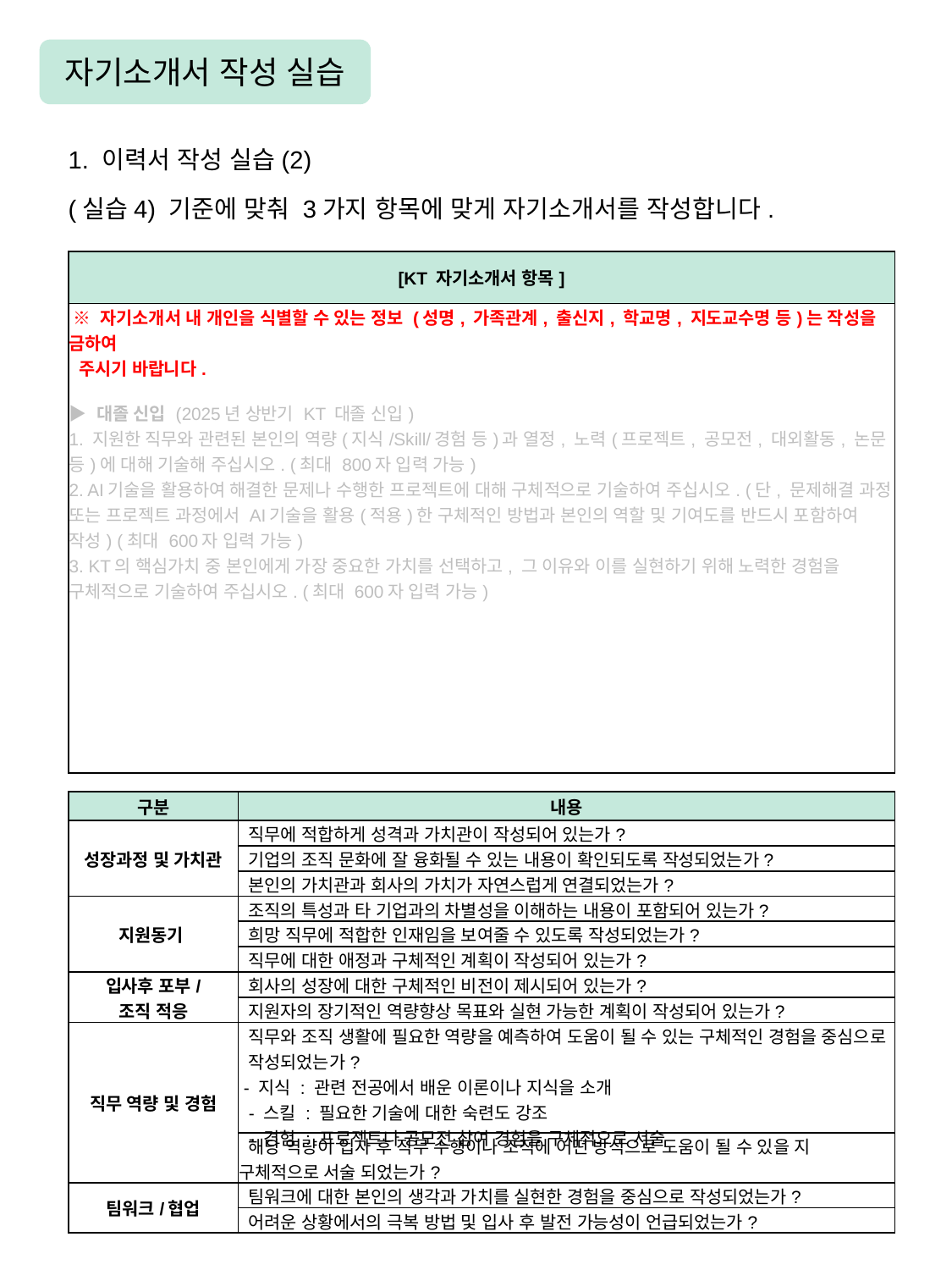

자기소개서 작성 실습
1. 이력서 작성 실습(2)
(실습4) 기준에 맞춰 3가지 항목에 맞게 자기소개서를 작성합니다.
| [KT 자기소개서 항목] |
| --- |
| ※ 자기소개서 내 개인을 식별할 수 있는 정보 (성명, 가족관계, 출신지, 학교명, 지도교수명 등)는 작성을 금하여 주시기 바랍니다.   ▶ 대졸 신입 (2025년 상반기 KT 대졸 신입) 1. 지원한 직무와 관련된 본인의 역량(지식/Skill/경험 등)과 열정, 노력(프로젝트, 공모전, 대외활동, 논문 등)에 대해 기술해 주십시오. (최대 800자 입력 가능) 2. AI기술을 활용하여 해결한 문제나 수행한 프로젝트에 대해 구체적으로 기술하여 주십시오. (단, 문제해결 과정 또는 프로젝트 과정에서 AI기술을 활용(적용)한 구체적인 방법과 본인의 역할 및 기여도를 반드시 포함하여 작성) (최대 600자 입력 가능) 3. KT의 핵심가치 중 본인에게 가장 중요한 가치를 선택하고, 그 이유와 이를 실현하기 위해 노력한 경험을 구체적으로 기술하여 주십시오. (최대 600자 입력 가능) |
| 구분 | 내용 |
| --- | --- |
| 성장과정 및 가치관 | 직무에 적합하게 성격과 가치관이 작성되어 있는가? |
|  | 기업의 조직 문화에 잘 융화될 수 있는 내용이 확인되도록 작성되었는가? |
|  | 본인의 가치관과 회사의 가치가 자연스럽게 연결되었는가? |
| 지원동기 | 조직의 특성과 타 기업과의 차별성을 이해하는 내용이 포함되어 있는가? |
|  | 희망 직무에 적합한 인재임을 보여줄 수 있도록 작성되었는가? |
|  | 직무에 대한 애정과 구체적인 계획이 작성되어 있는가? |
| 입사후 포부/ 조직 적응 | 회사의 성장에 대한 구체적인 비전이 제시되어 있는가? |
|  | 지원자의 장기적인 역량향상 목표와 실현 가능한 계획이 작성되어 있는가? |
| 직무 역량 및 경험 | 직무와 조직 생활에 필요한 역량을 예측하여 도움이 될 수 있는 구체적인 경험을 중심으로 작성되었는가? - 지식 : 관련 전공에서 배운 이론이나 지식을 소개 - 스킬 : 필요한 기술에 대한 숙련도 강조 - 경험 : 프로젝트나 공모전 참여 경험을 구체적으로 서술 |
|  | 해당 역량이 입사 후 직무 수행이나 조직에 어떤 방식으로 도움이 될 수 있을 지 구체적으로 서술 되었는가? |
| 팀워크/협업 | 팀워크에 대한 본인의 생각과 가치를 실현한 경험을 중심으로 작성되었는가? |
|  | 어려운 상황에서의 극복 방법 및 입사 후 발전 가능성이 언급되었는가? |